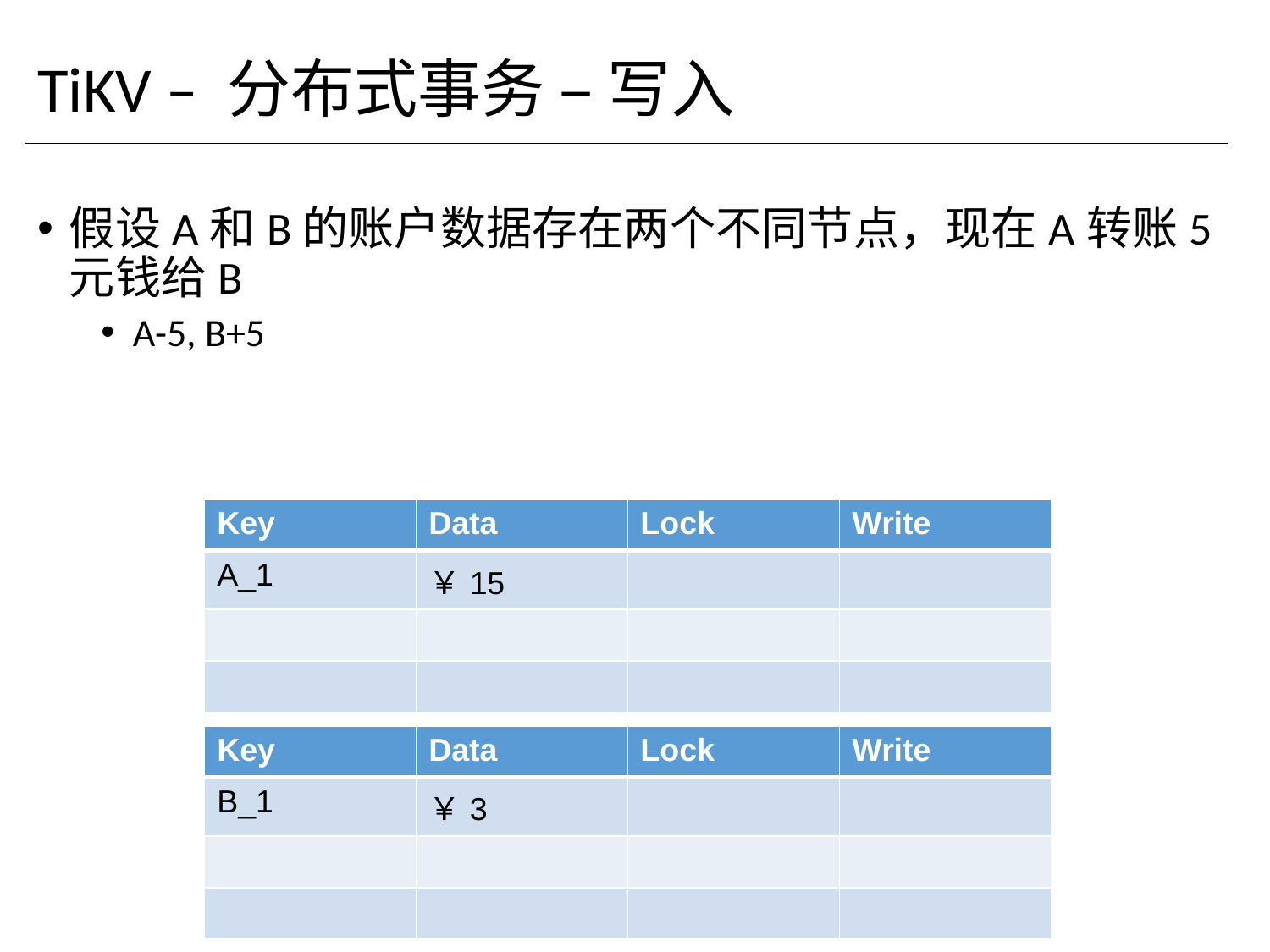

# TiKV – 分布式事务 – 写入
假设A和B的账户数据存在两个不同节点，现在A转账5元钱给B
A-5, B+5

| Key | Data | Lock | Write |
| --- | --- | --- | --- |
| A\_1 | ￥15 |  |  |
|  |  |  |  |
|  |  |  |  |
| Key | Data | Lock | Write |
| --- | --- | --- | --- |
| B\_1 | ￥3 |  |  |
|  |  |  |  |
|  |  |  |  |